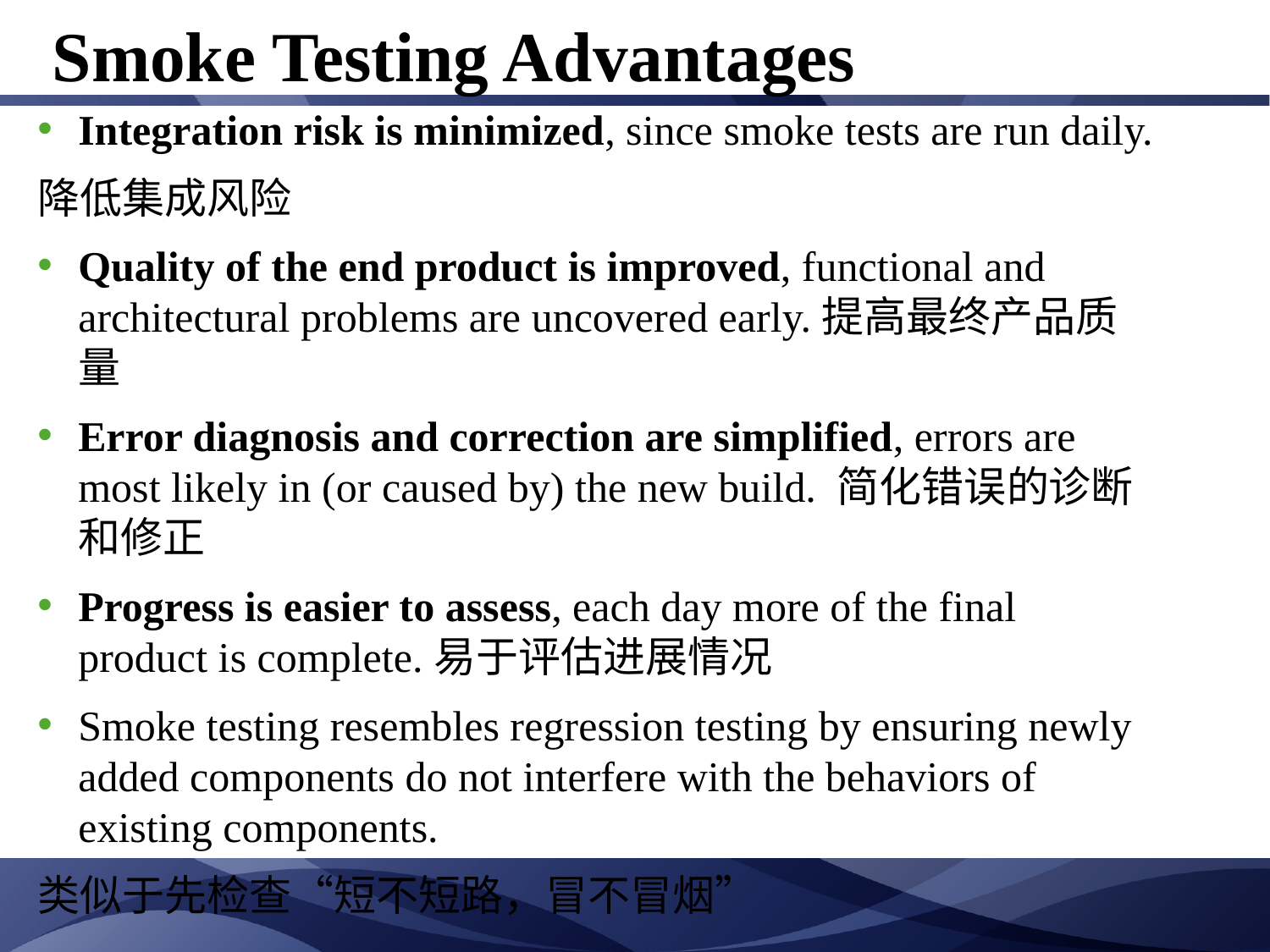

# Smoke Testing Advantages
Integration risk is minimized, since smoke tests are run daily.
降低集成风险
Quality of the end product is improved, functional and architectural problems are uncovered early.提高最终产品质量
Error diagnosis and correction are simplified, errors are most likely in (or caused by) the new build. 简化错误的诊断和修正
Progress is easier to assess, each day more of the final product is complete.易于评估进展情况
Smoke testing resembles regression testing by ensuring newly added components do not interfere with the behaviors of existing components.
类似于先检查“短不短路，冒不冒烟”
147